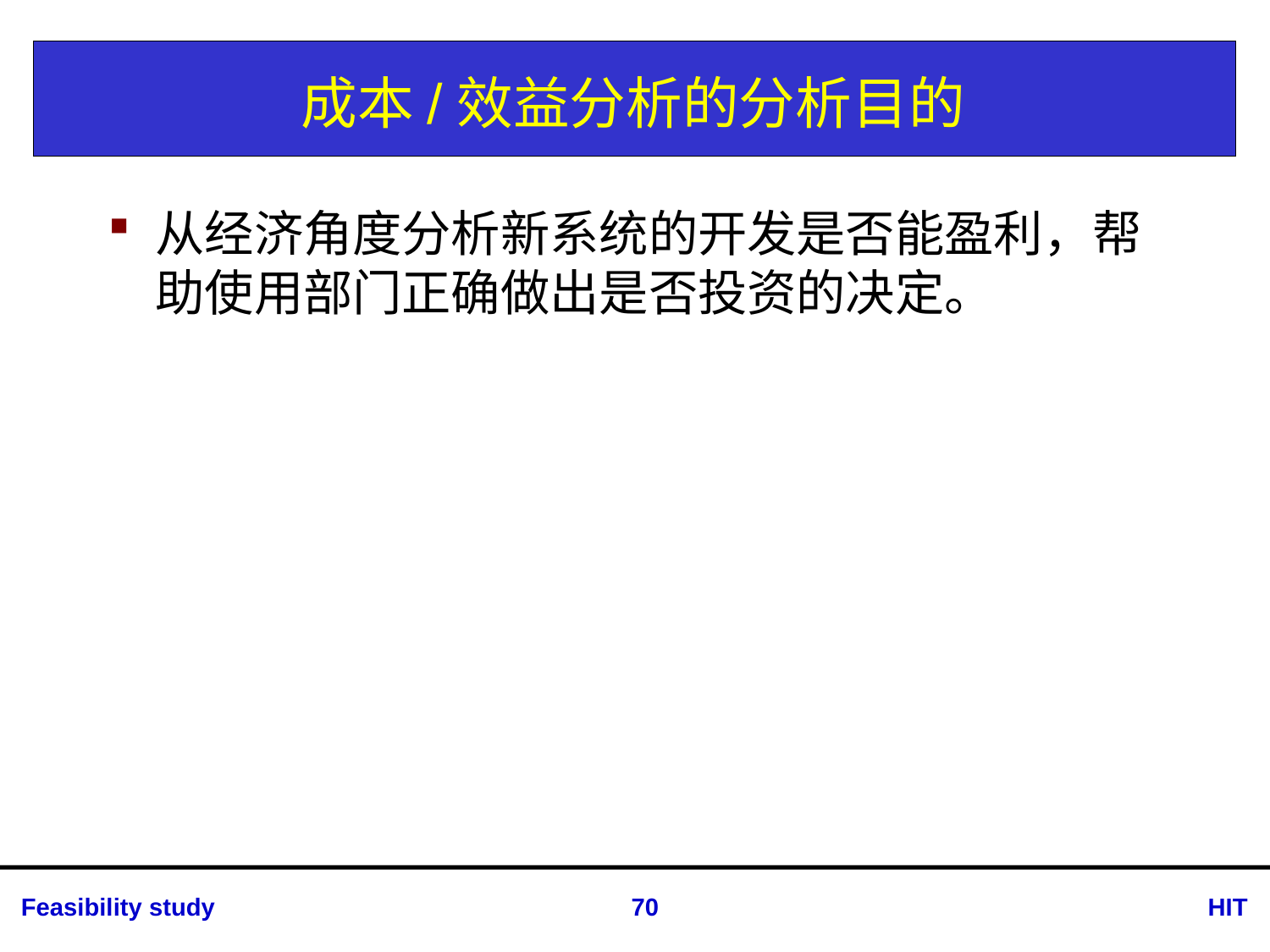

# 成本/效益分析的分析目的
从经济角度分析新系统的开发是否能盈利，帮助使用部门正确做出是否投资的决定。